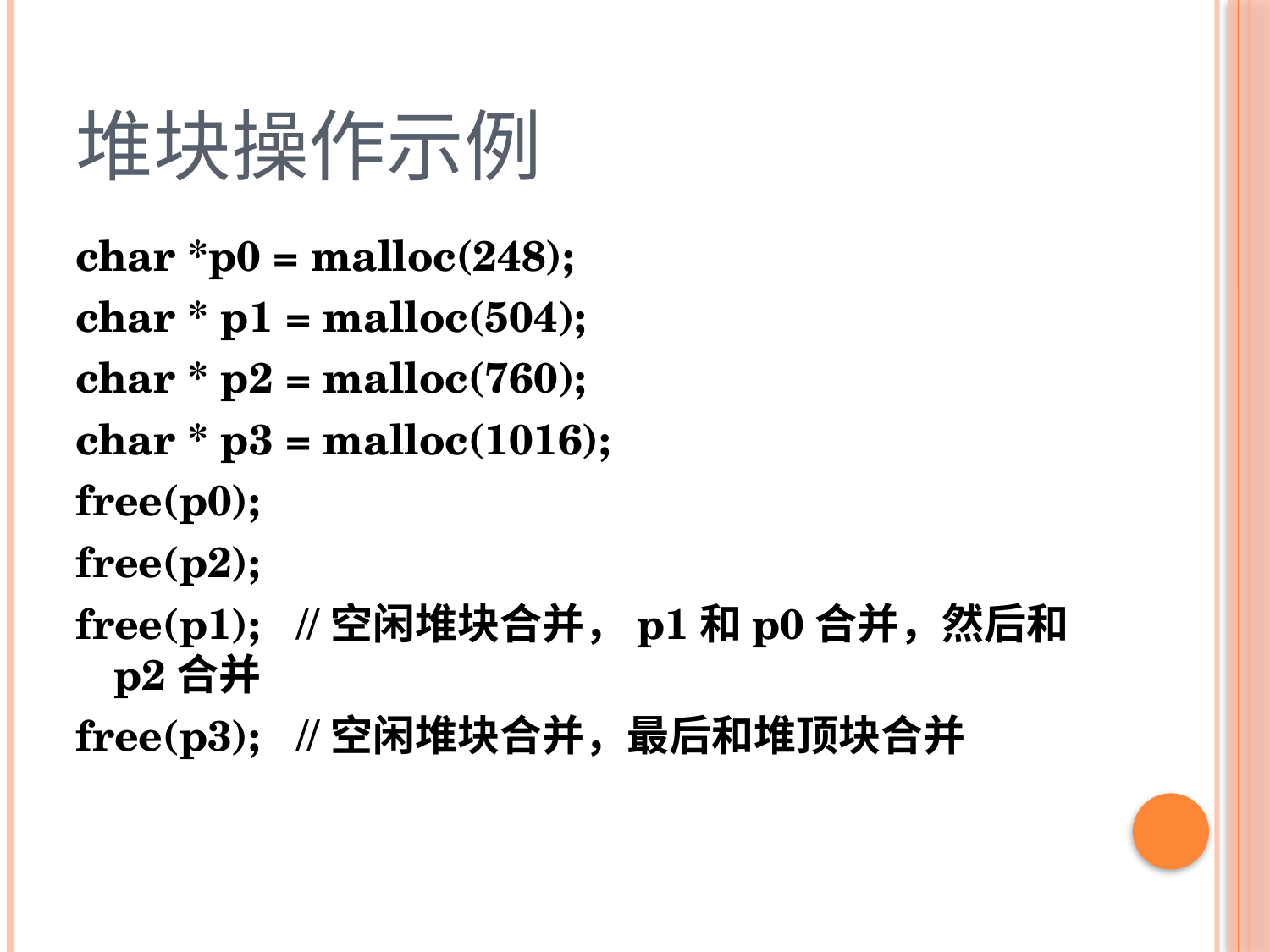

# 堆块操作示例
char *p0 = malloc(248);
char * p1 = malloc(504);
char * p2 = malloc(760);
char * p3 = malloc(1016);
free(p0);
free(p2);
free(p1);   //空闲堆块合并，p1和p0合并，然后和p2合并
free(p3);   //空闲堆块合并，最后和堆顶块合并